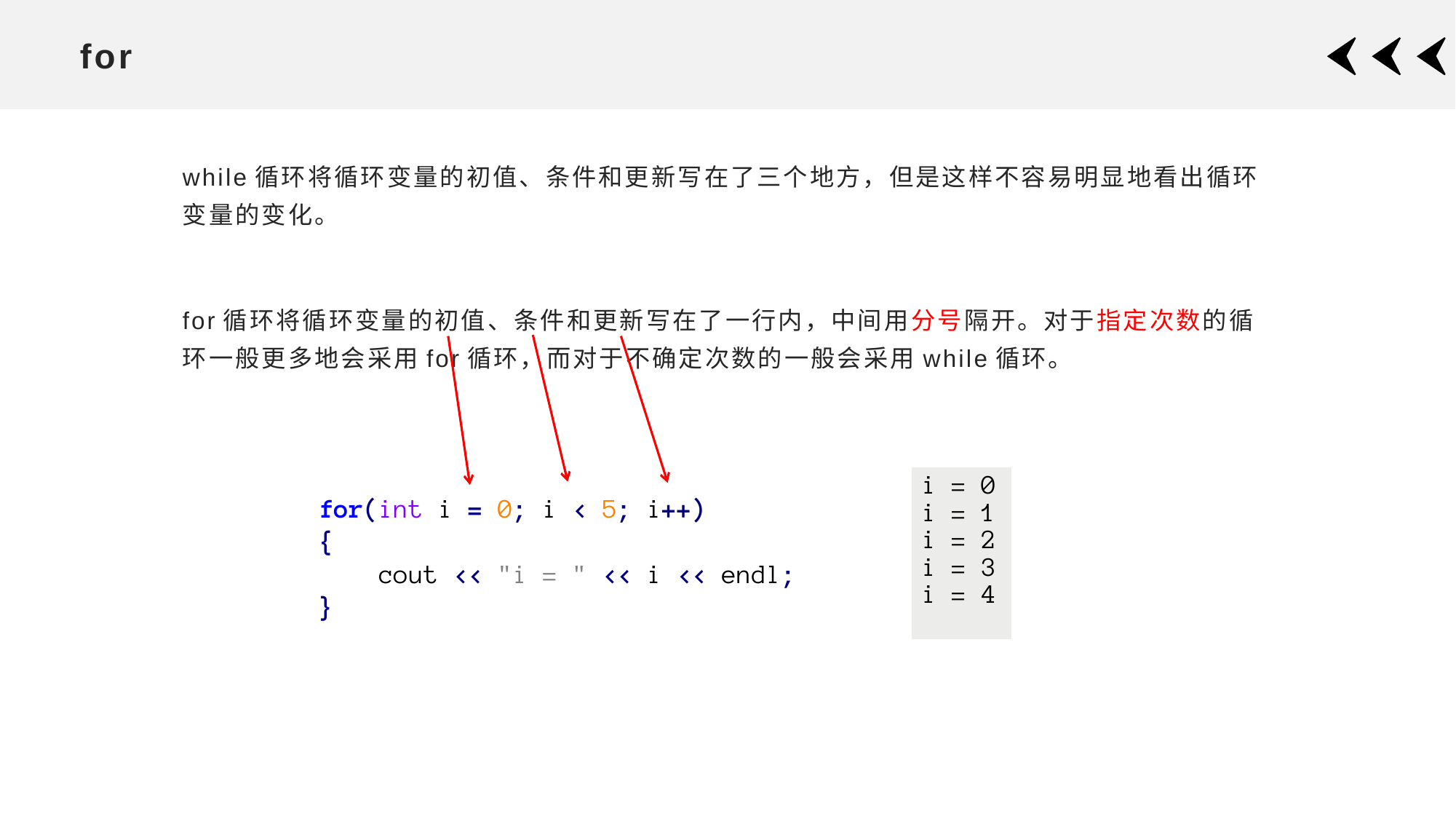

# for
while循环将循环变量的初值、条件和更新写在了三个地方，但是这样不容易明显地看出循环变量的变化。

for循环将循环变量的初值、条件和更新写在了一行内，中间用分号隔开。对于指定次数的循环一般更多地会采用for循环，而对于不确定次数的一般会采用while循环。
| i = 0 i = 1 i = 2 i = 3 i = 4 |
| --- |
for(int i = 0; i < 5; i++)
{
    cout << "i = " << i << endl;
}